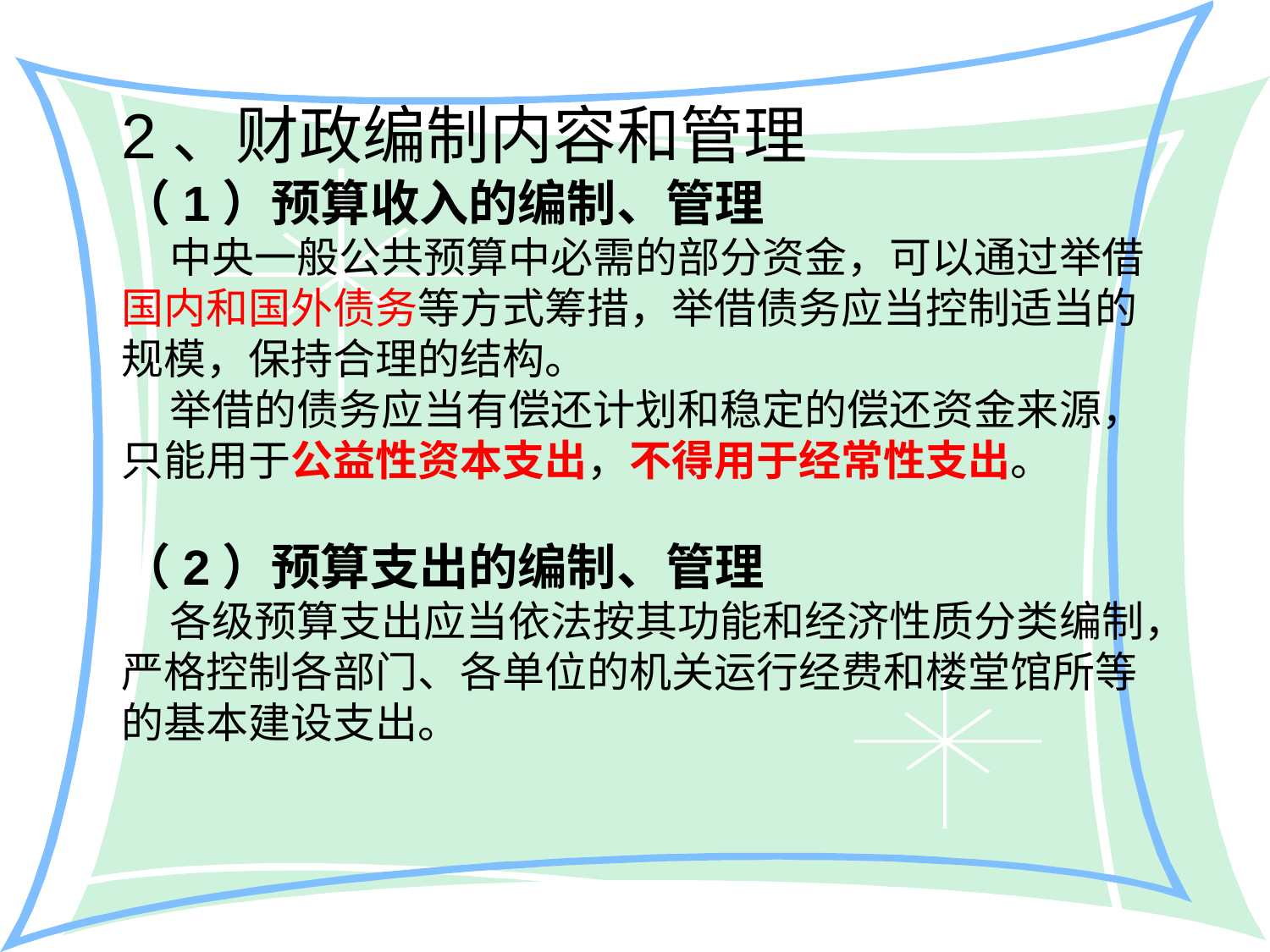

2、财政编制内容和管理
（1）预算收入的编制、管理
    中央一般公共预算中必需的部分资金，可以通过举借国内和国外债务等方式筹措，举借债务应当控制适当的规模，保持合理的结构。
    举借的债务应当有偿还计划和稳定的偿还资金来源，只能用于公益性资本支出，不得用于经常性支出。

（2）预算支出的编制、管理
    各级预算支出应当依法按其功能和经济性质分类编制，严格控制各部门、各单位的机关运行经费和楼堂馆所等的基本建设支出。